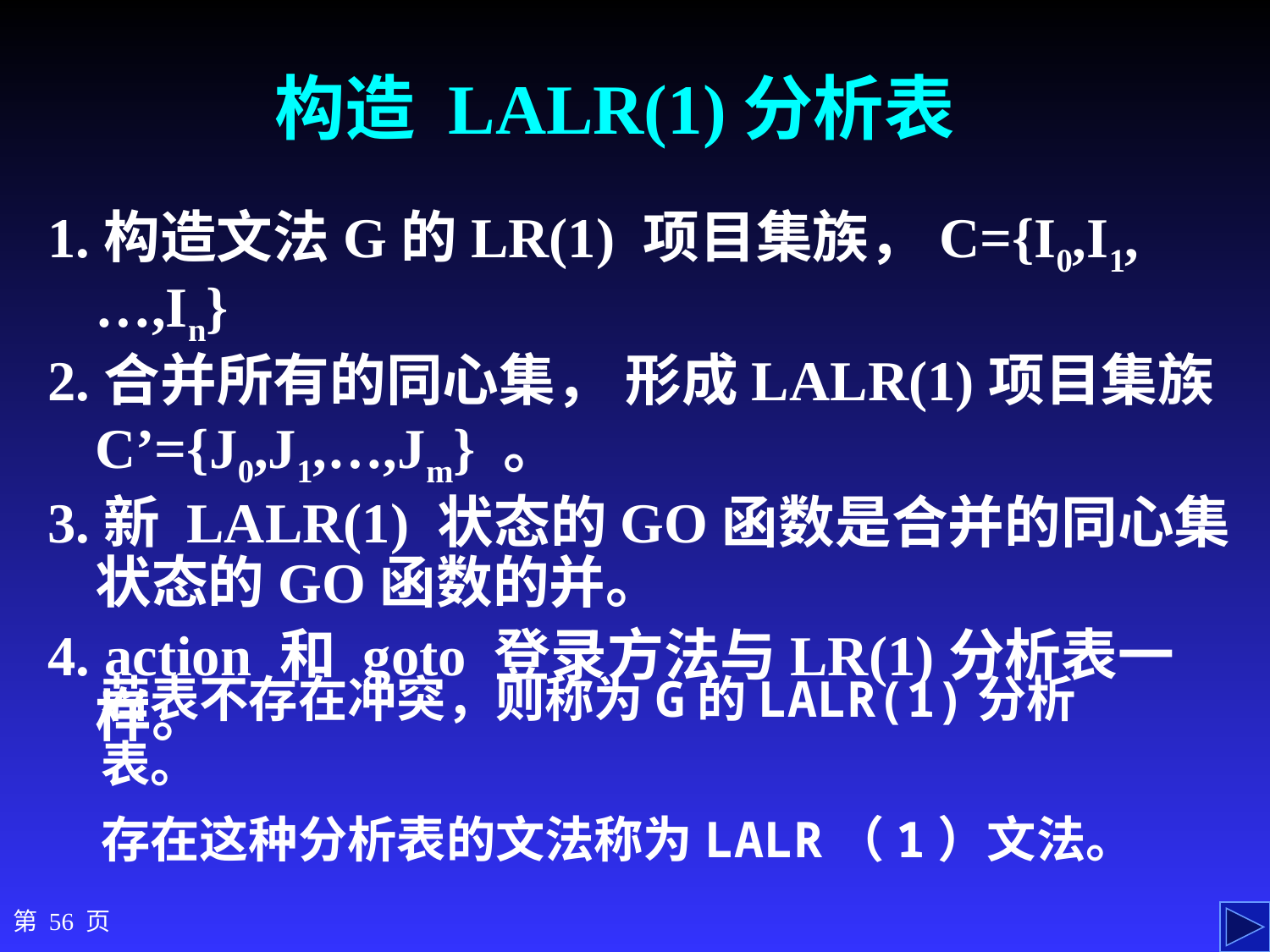

# 构造 LALR(1)分析表
1.构造文法G的LR(1) 项目集族，C={I0,I1,…,In}
2.合并所有的同心集， 形成LALR(1)项目集族C’={J0,J1,…,Jm} 。
3.新 LALR(1) 状态的GO函数是合并的同心集状态的GO函数的并。
4. action 和 goto 登录方法与LR(1)分析表一样。
若表不存在冲突，则称为G的LALR(1)分析表。
存在这种分析表的文法称为LALR（1）文法。
第 56 页